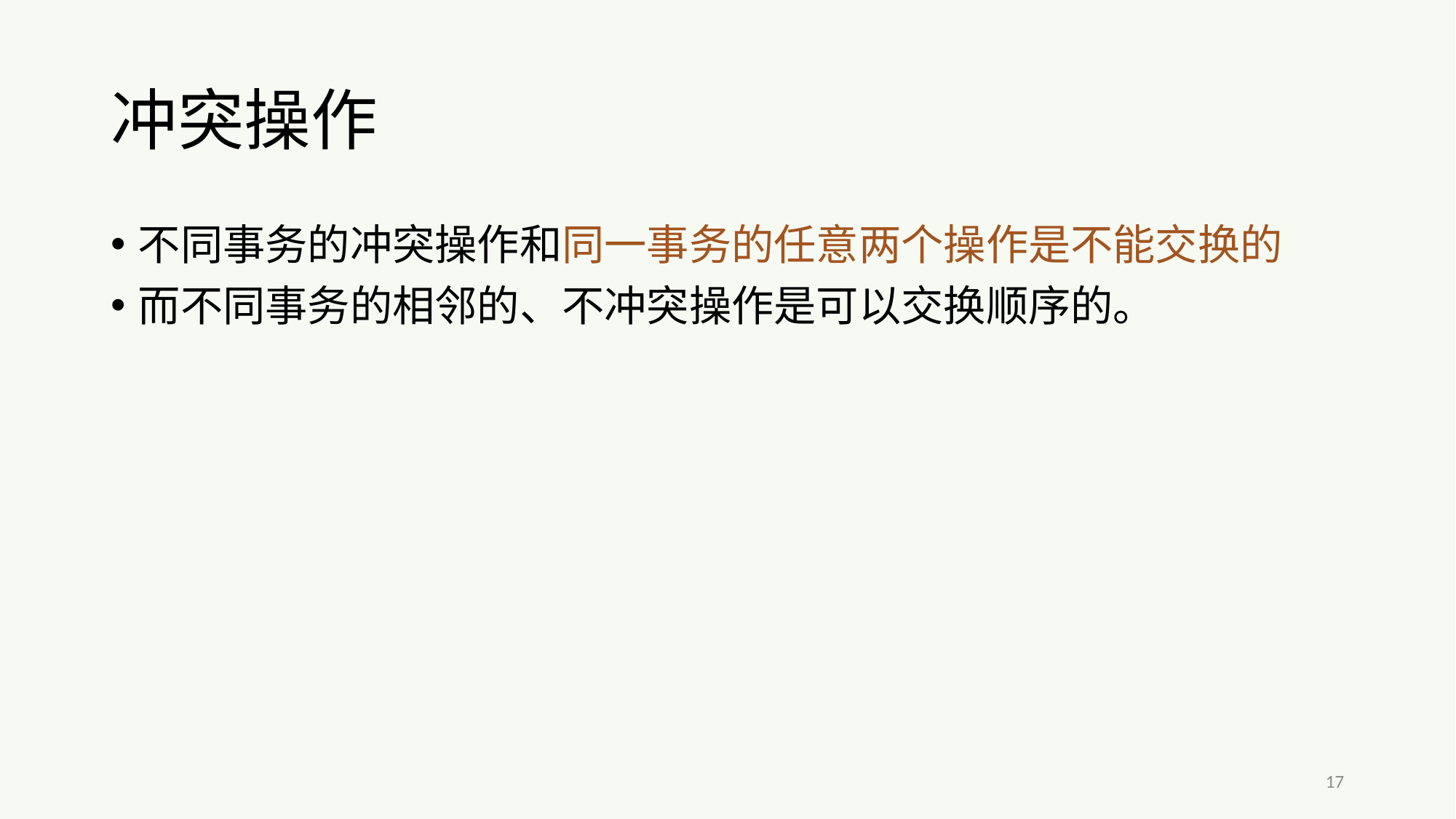

# 冲突操作
不同事务的冲突操作和同一事务的任意两个操作是不能交换的
而不同事务的相邻的、不冲突操作是可以交换顺序的。

17